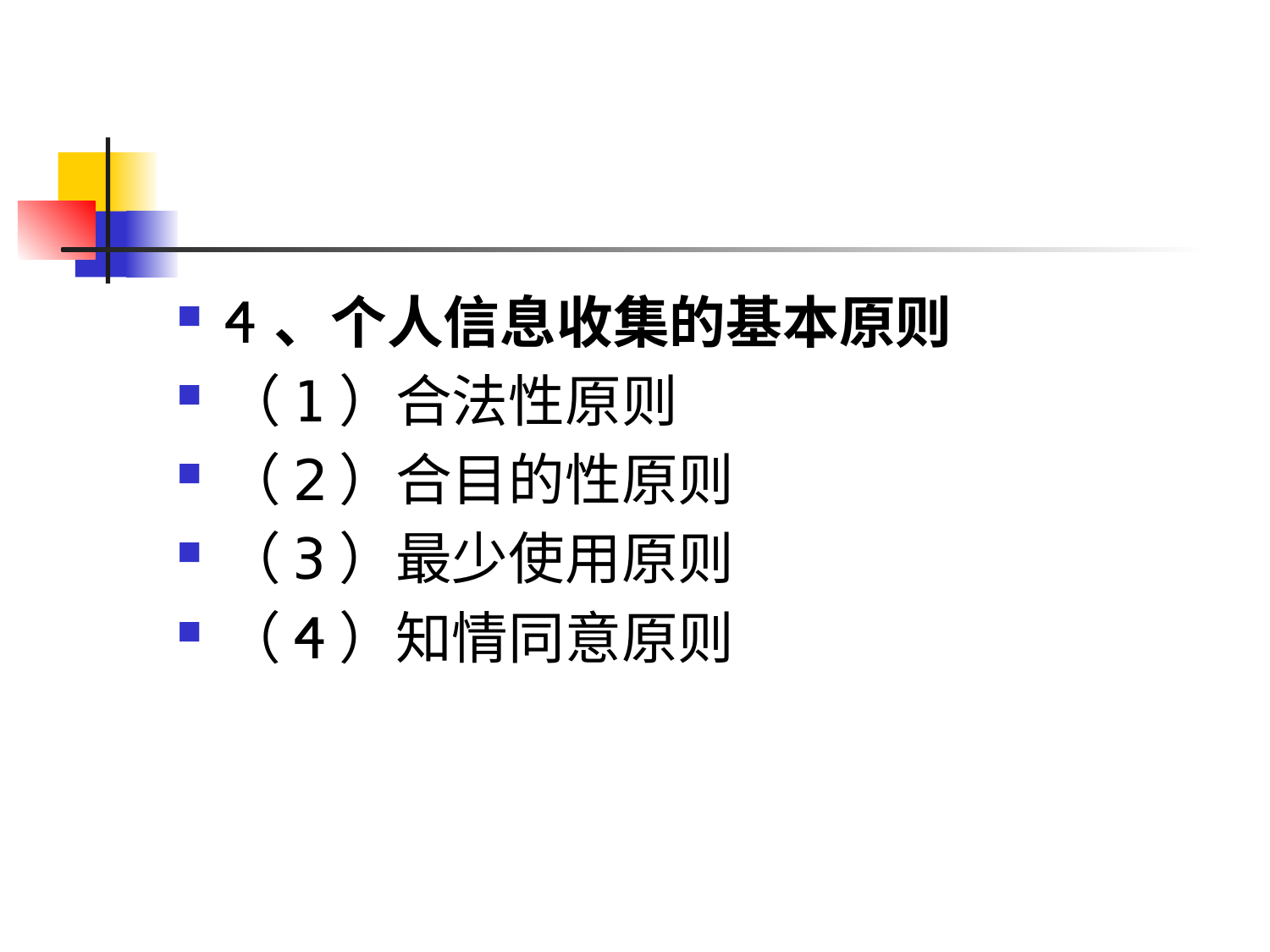

#
4、个人信息收集的基本原则
（1）合法性原则
（2）合目的性原则
（3）最少使用原则
（4）知情同意原则